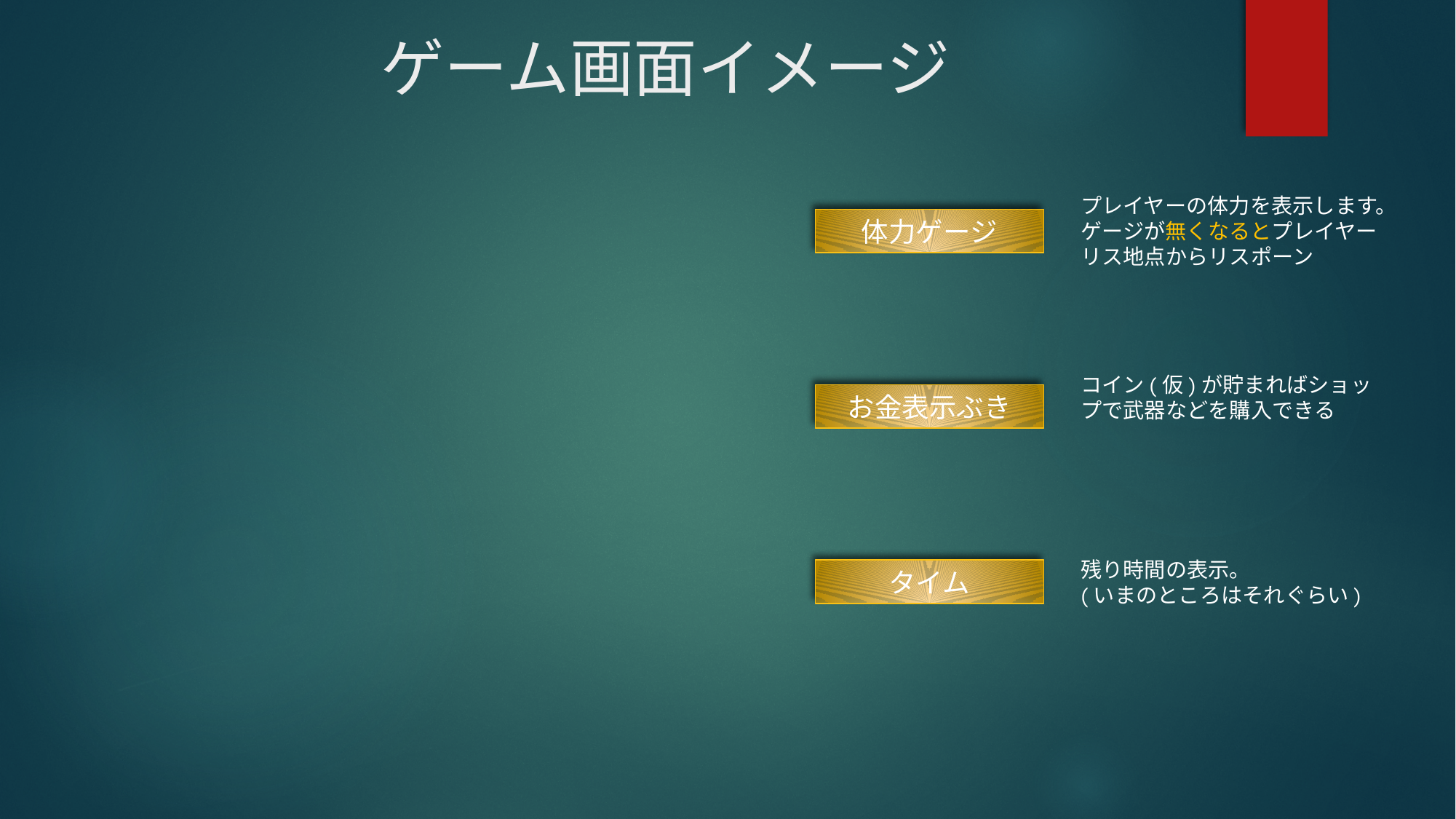

# ゲーム画面イメージ
プレイヤーの体力を表示します。
ゲージが無くなるとプレイヤー
リス地点からリスポーン
体力ゲージ
コイン(仮)が貯まればショップで武器などを購入できる
お金表示ぶき
残り時間の表示。
(いまのところはそれぐらい)
タイム